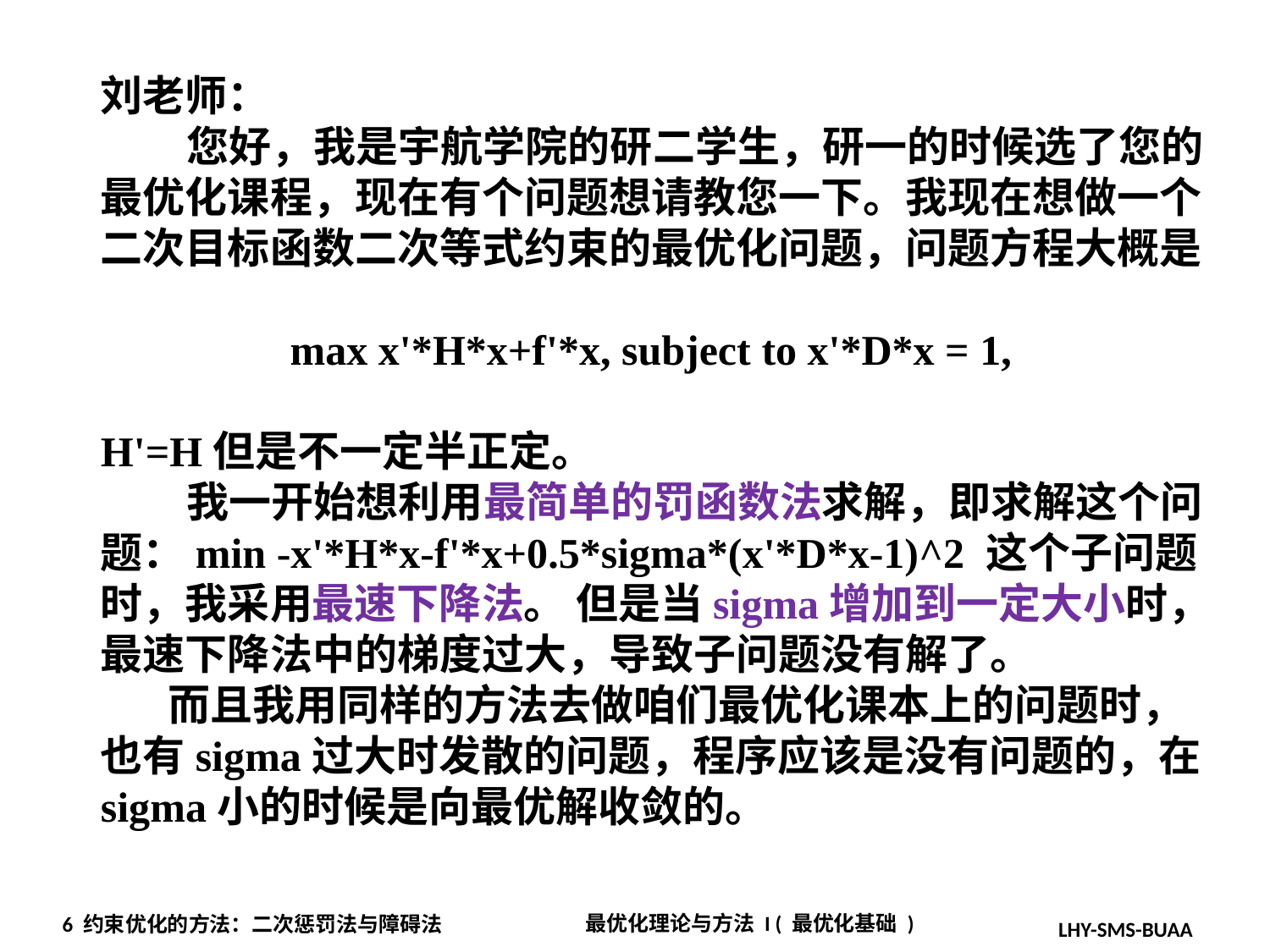

刘老师：
        您好，我是宇航学院的研二学生，研一的时候选了您的最优化课程，现在有个问题想请教您一下。我现在想做一个二次目标函数二次等式约束的最优化问题，问题方程大概是

max x'*H*x+f'*x, subject to x'*D*x = 1,

H'=H但是不一定半正定。
        我一开始想利用最简单的罚函数法求解，即求解这个问题：min -x'*H*x-f'*x+0.5*sigma*(x'*D*x-1)^2 这个子问题时，我采用最速下降法。 但是当sigma增加到一定大小时，最速下降法中的梯度过大，导致子问题没有解了。
      而且我用同样的方法去做咱们最优化课本上的问题时，也有sigma过大时发散的问题，程序应该是没有问题的，在sigma小的时候是向最优解收敛的。